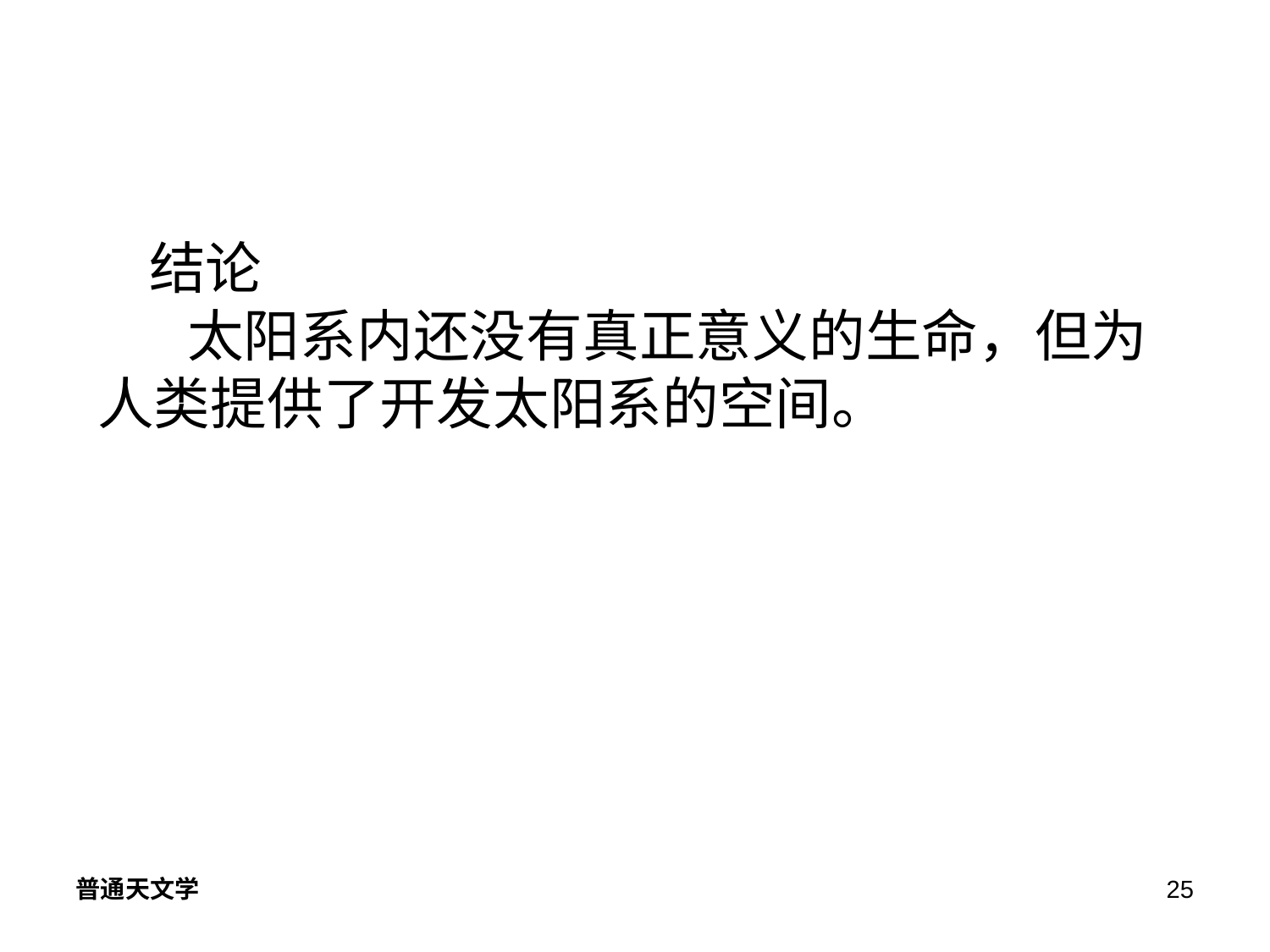

结论
      太阳系内还没有真正意义的生命，但为人类提供了开发太阳系的空间。
普通天文学
25